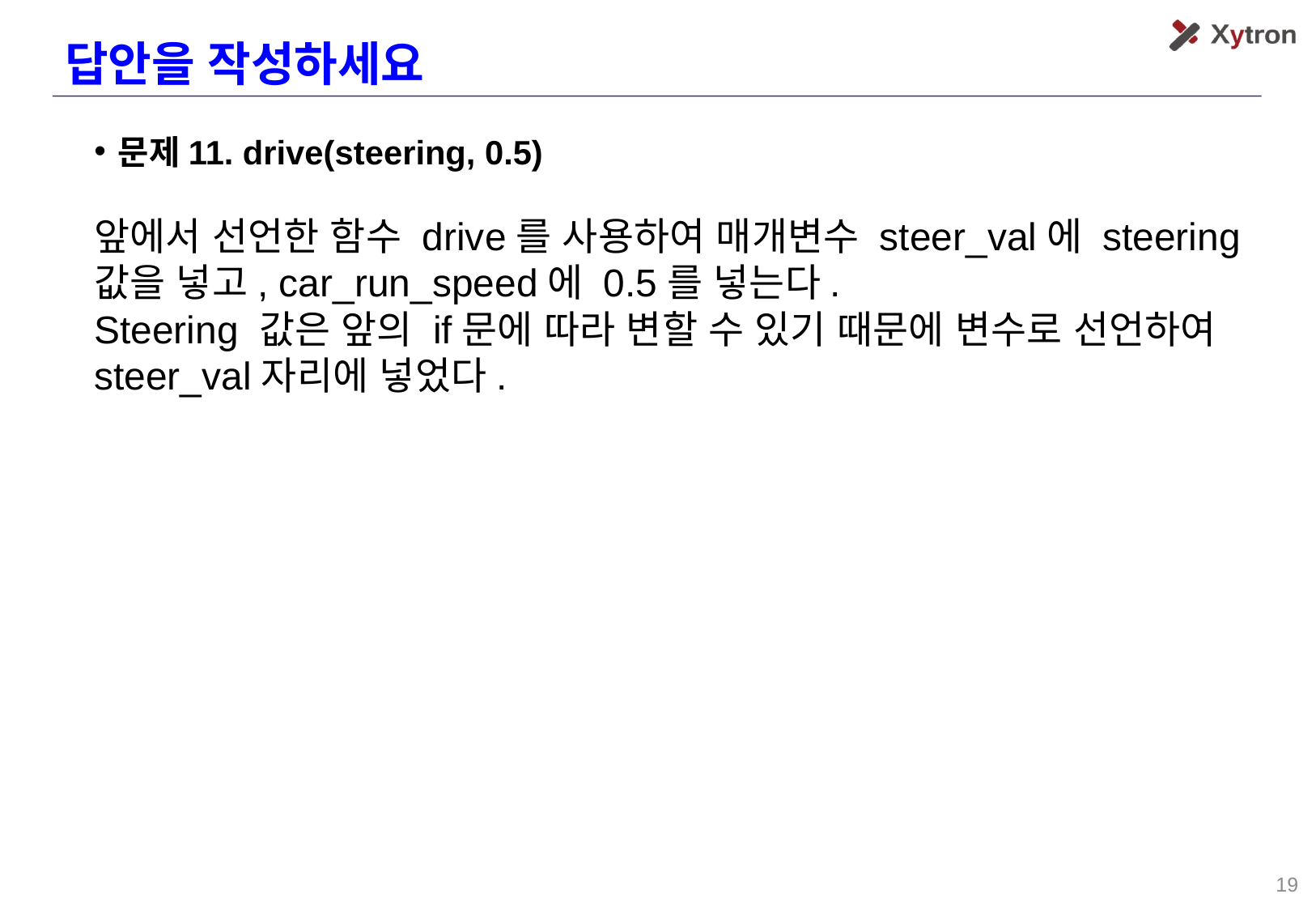

답안을 작성하세요
문제11. drive(steering, 0.5)

앞에서 선언한 함수 drive를 사용하여 매개변수 steer_val에 steering값을 넣고, car_run_speed에 0.5를 넣는다.
Steering 값은 앞의 if문에 따라 변할 수 있기 때문에 변수로 선언하여 steer_val자리에 넣었다.
19